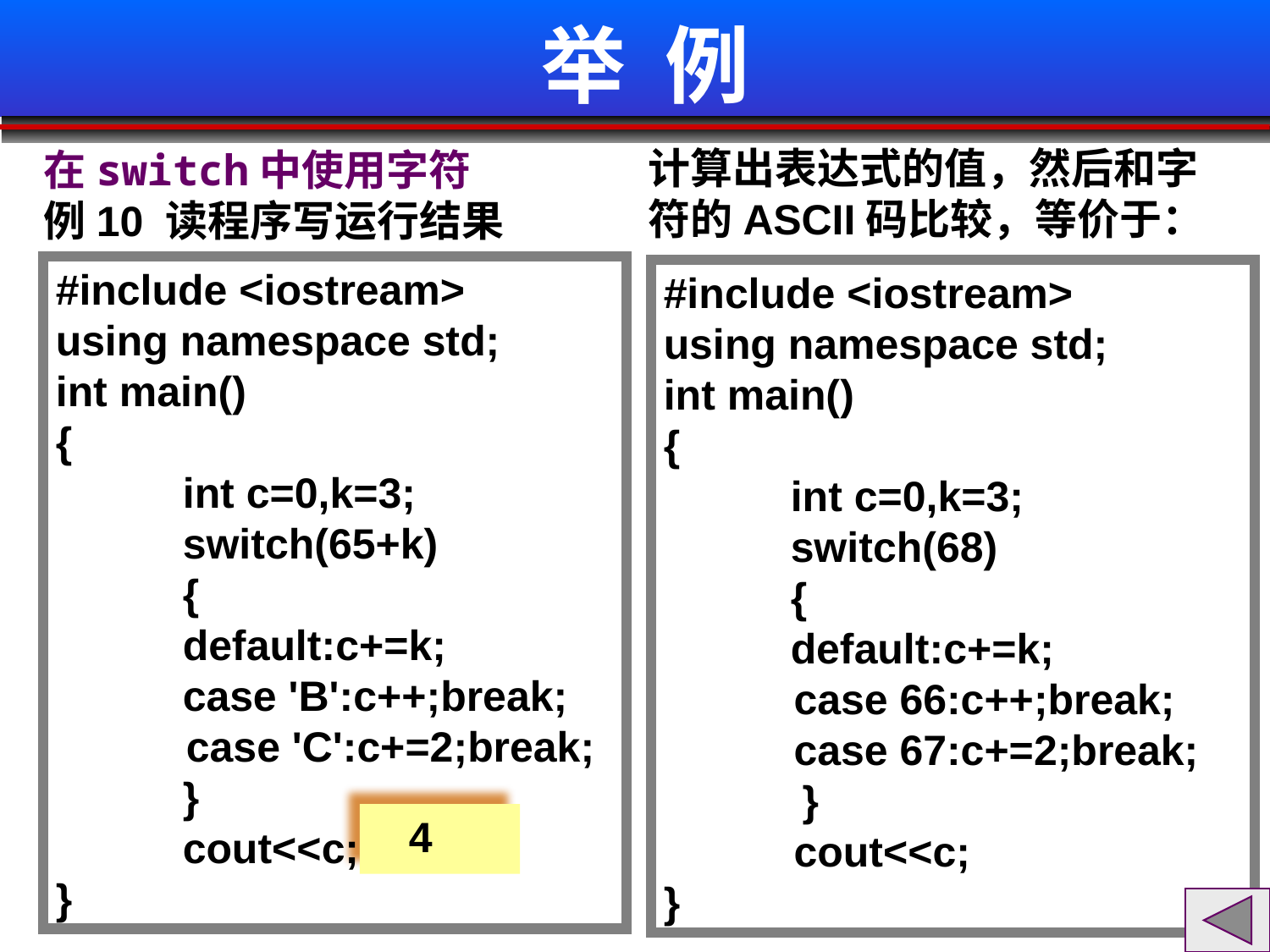

# 举  例

计算出表达式的值，然后和字符的ASCII码比较，等价于：
在switch中使用字符
例10 读程序写运行结果
#include <iostream>
using namespace std;
int main()
{
	int c=0,k=3;
	switch(65+k)
	{
	default:c+=k;
	case 'B':c++;break;
           case 'C':c+=2;break;
	}
	cout<<c;
}
#include <iostream>
using namespace std;
int main()
{
	int c=0,k=3;
   	switch(68)
	{
	default:c+=k;
           case 66:c++;break;
           case 67:c+=2;break;
	 }
           cout<<c;
}
4